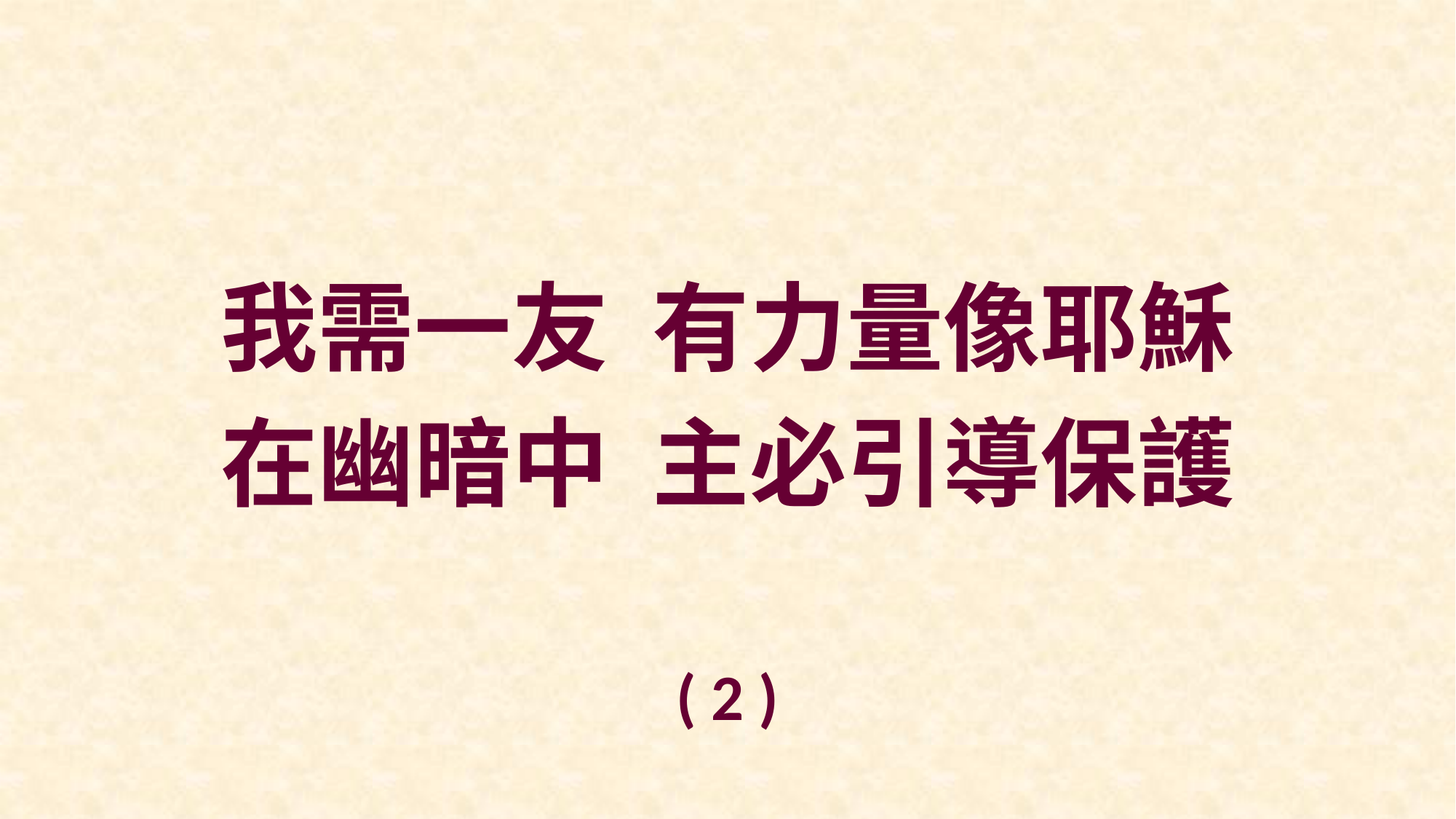

我需一友  有力量像耶穌
在幽暗中  主必引導保護
( 2 )